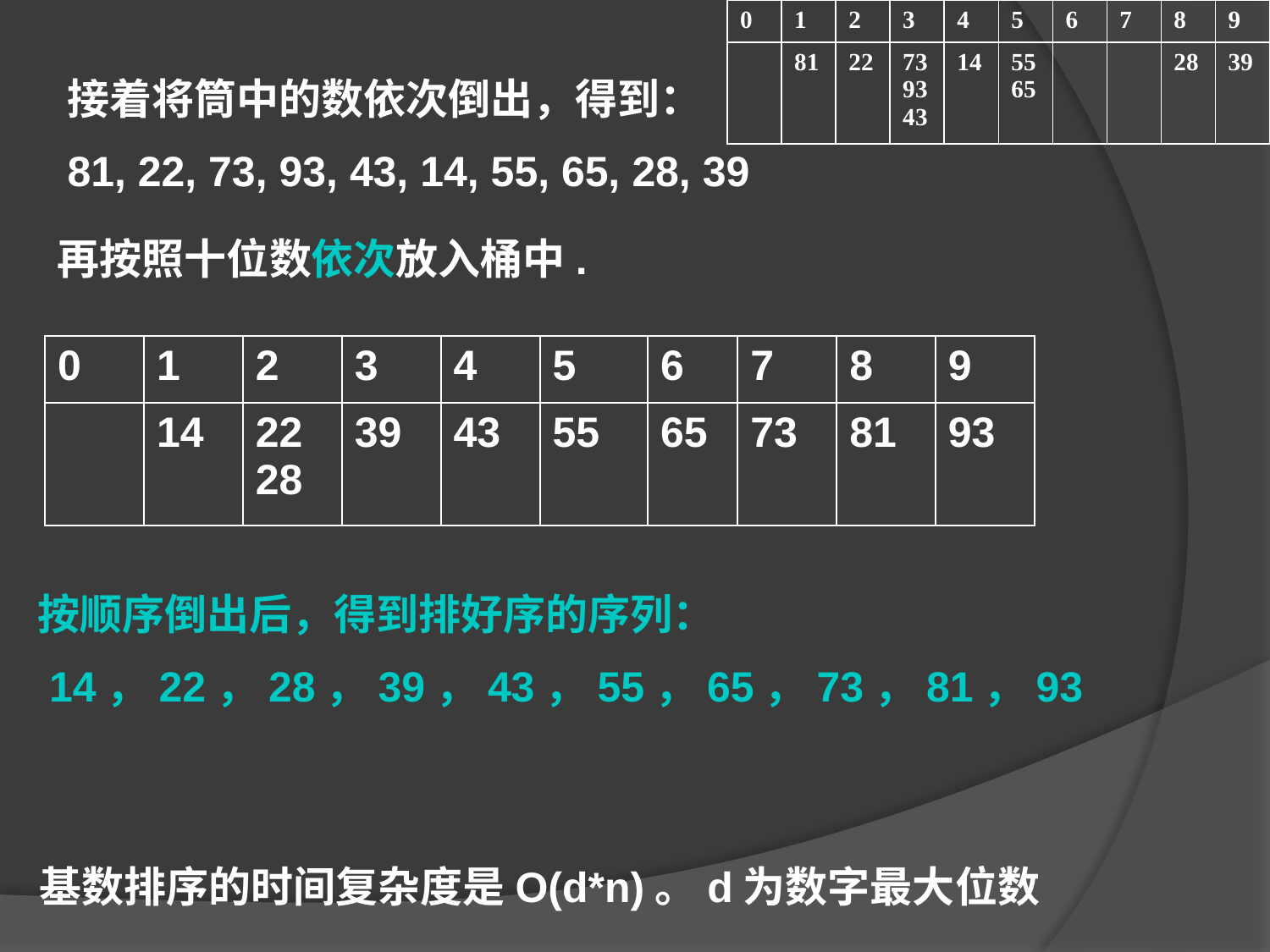

| 0 | 1 | 2 | 3 | 4 | 5 | 6 | 7 | 8 | 9 |
| --- | --- | --- | --- | --- | --- | --- | --- | --- | --- |
|  | 81 | 22 | 73 93 43 | 14 | 55 65 |  |  | 28 | 39 |
接着将筒中的数依次倒出，得到：
81, 22, 73, 93, 43, 14, 55, 65, 28, 39
再按照十位数依次放入桶中.
| 0 | 1 | 2 | 3 | 4 | 5 | 6 | 7 | 8 | 9 |
| --- | --- | --- | --- | --- | --- | --- | --- | --- | --- |
|  | 14 | 22 28 | 39 | 43 | 55 | 65 | 73 | 81 | 93 |

按顺序倒出后，得到排好序的序列：
 14，22，28，39，43，55，65，73，81，93
       基数排序的时间复杂度是O(d*n)。d为数字最大位数